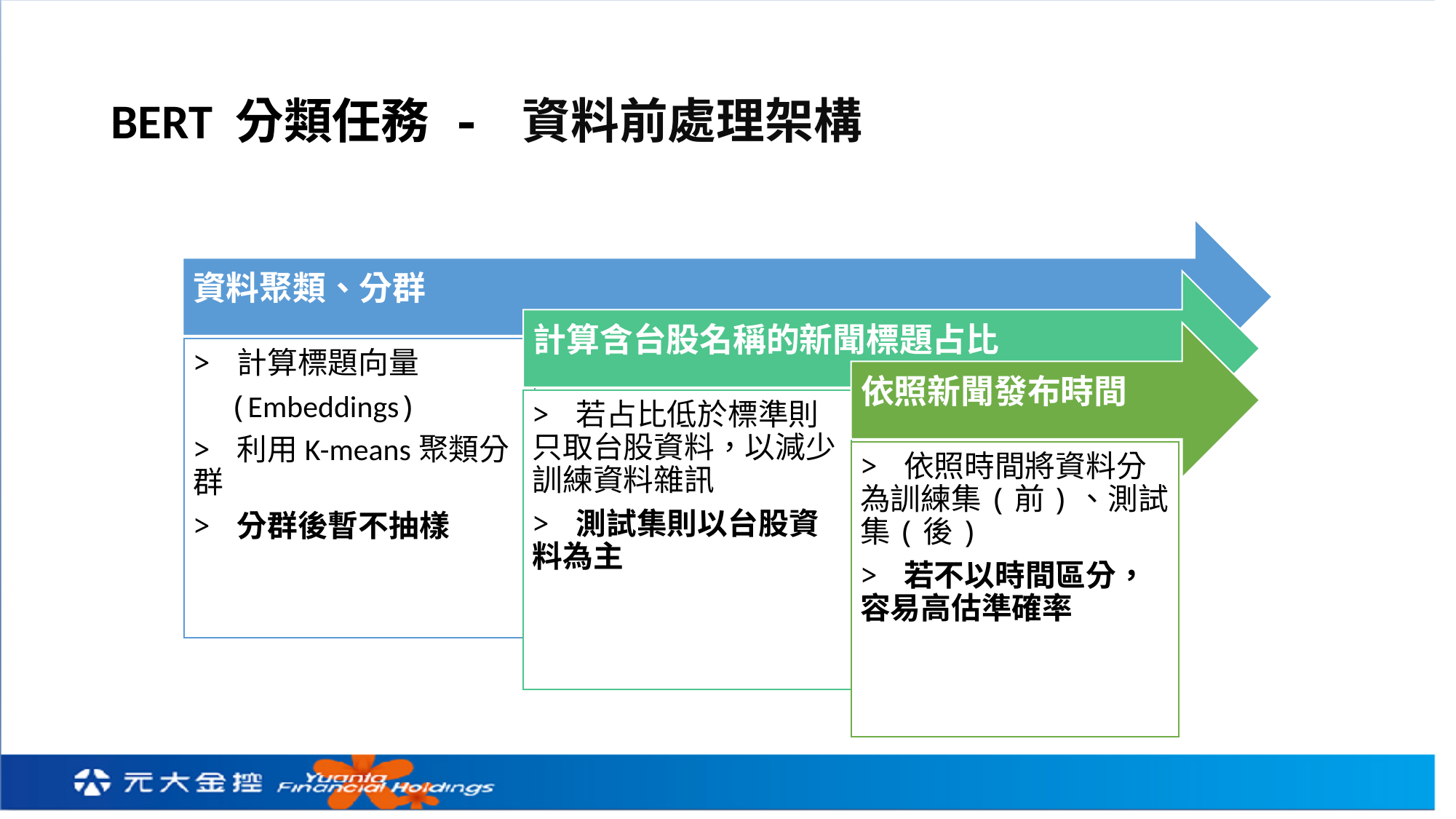

# BERT 分類任務 - 資料前處理架構
資料聚類、分群
> 計算標題向量
  (Embeddings)
> 利用K-means聚類分群
> 分群後暫不抽樣
計算含台股名稱的新聞標題占比
> 若占比低於標準則只取台股資料，以減少訓練資料雜訊
> 測試集則以台股資料為主
依照新聞發布時間
> 依照時間將資料分為訓練集(前)、測試集(後)
> 若不以時間區分，容易高估準確率